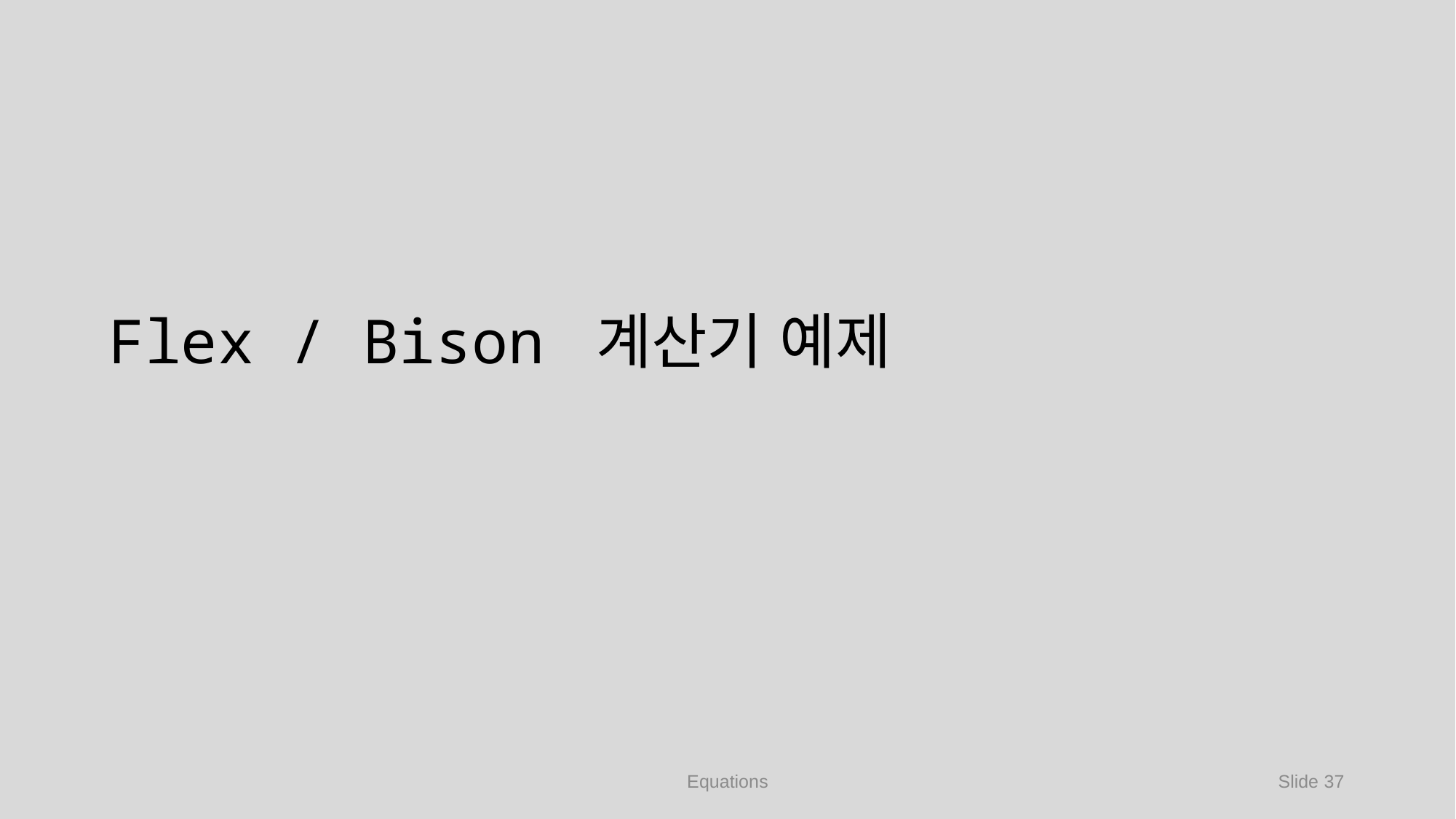

Flex / Bison 계산기 예제
Equations
Slide 37